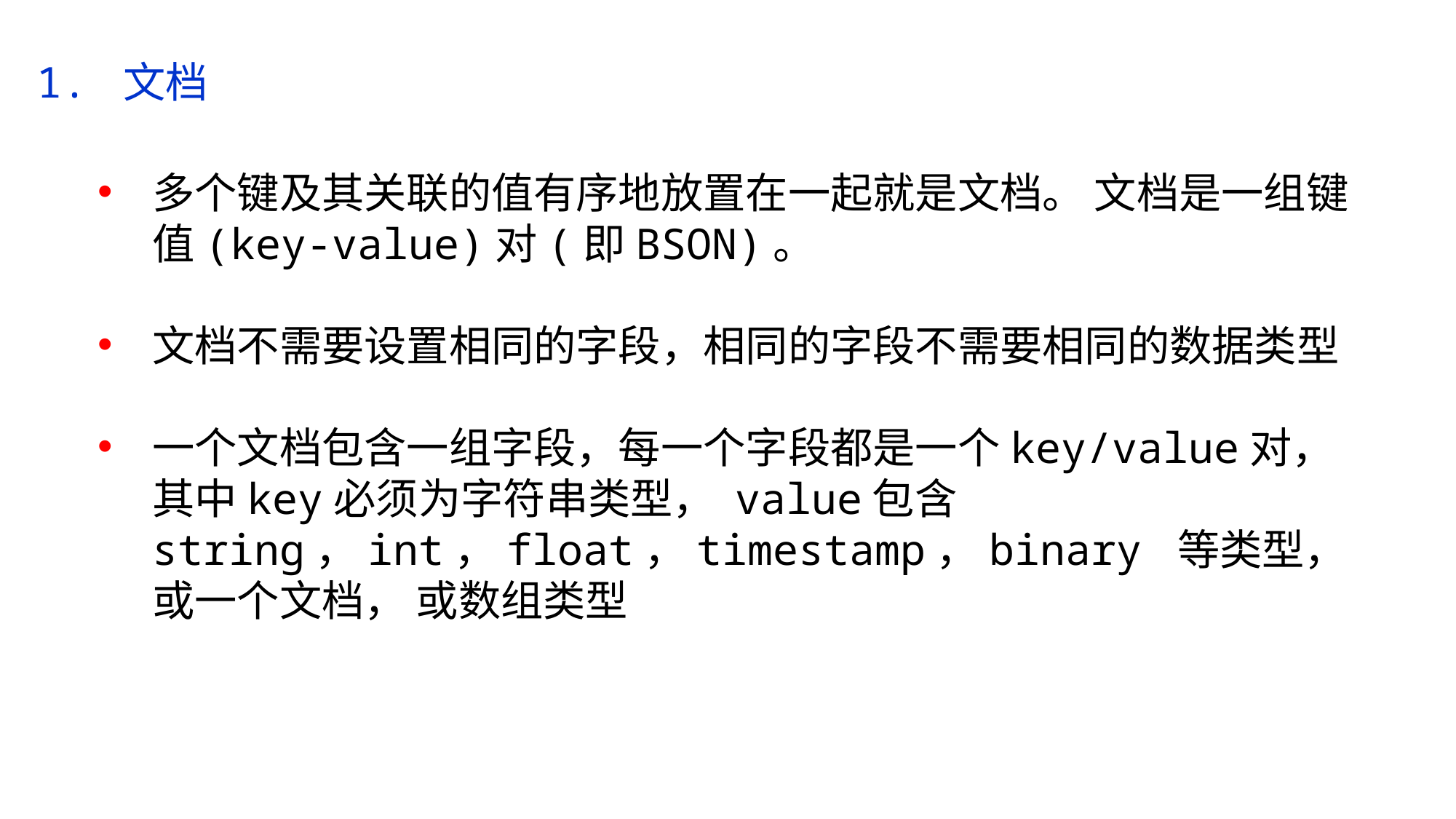

1. 文档
多个键及其关联的值有序地放置在一起就是文档。 文档是一组键值(key-value)对(即BSON)。

文档不需要设置相同的字段，相同的字段不需要相同的数据类型

一个文档包含一组字段，每一个字段都是一个key/value对， 其中key必须为字符串类型， value包含string，int，float，timestamp，binary 等类型， 或一个文档， 或数组类型